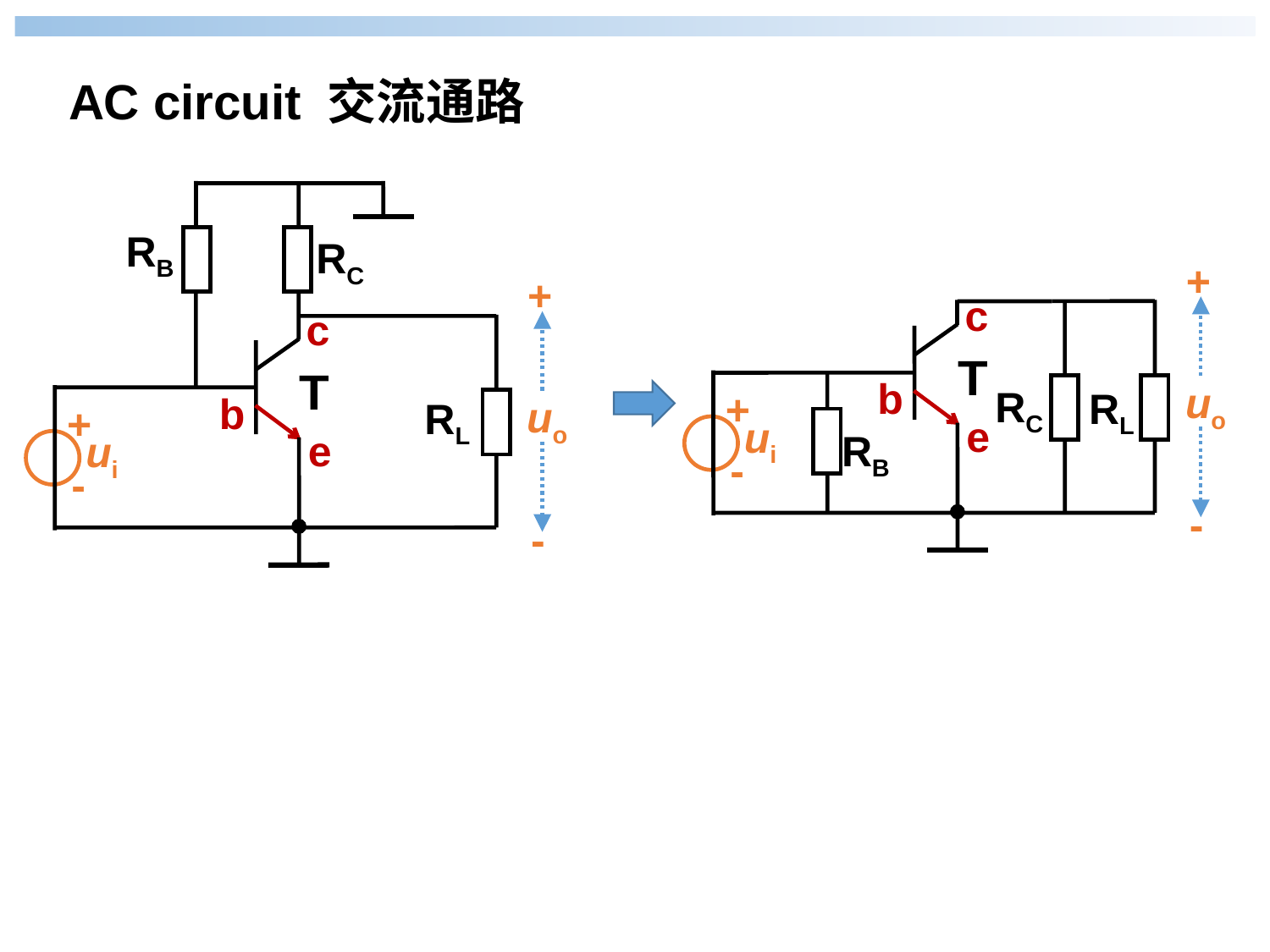

AC circuit 交流通路

RB
RC

uo
+
ui

-
+
-

RL

T

c
b
e

+

RC

RB

uo
+
ui

-
-

RL

T

c
b
e